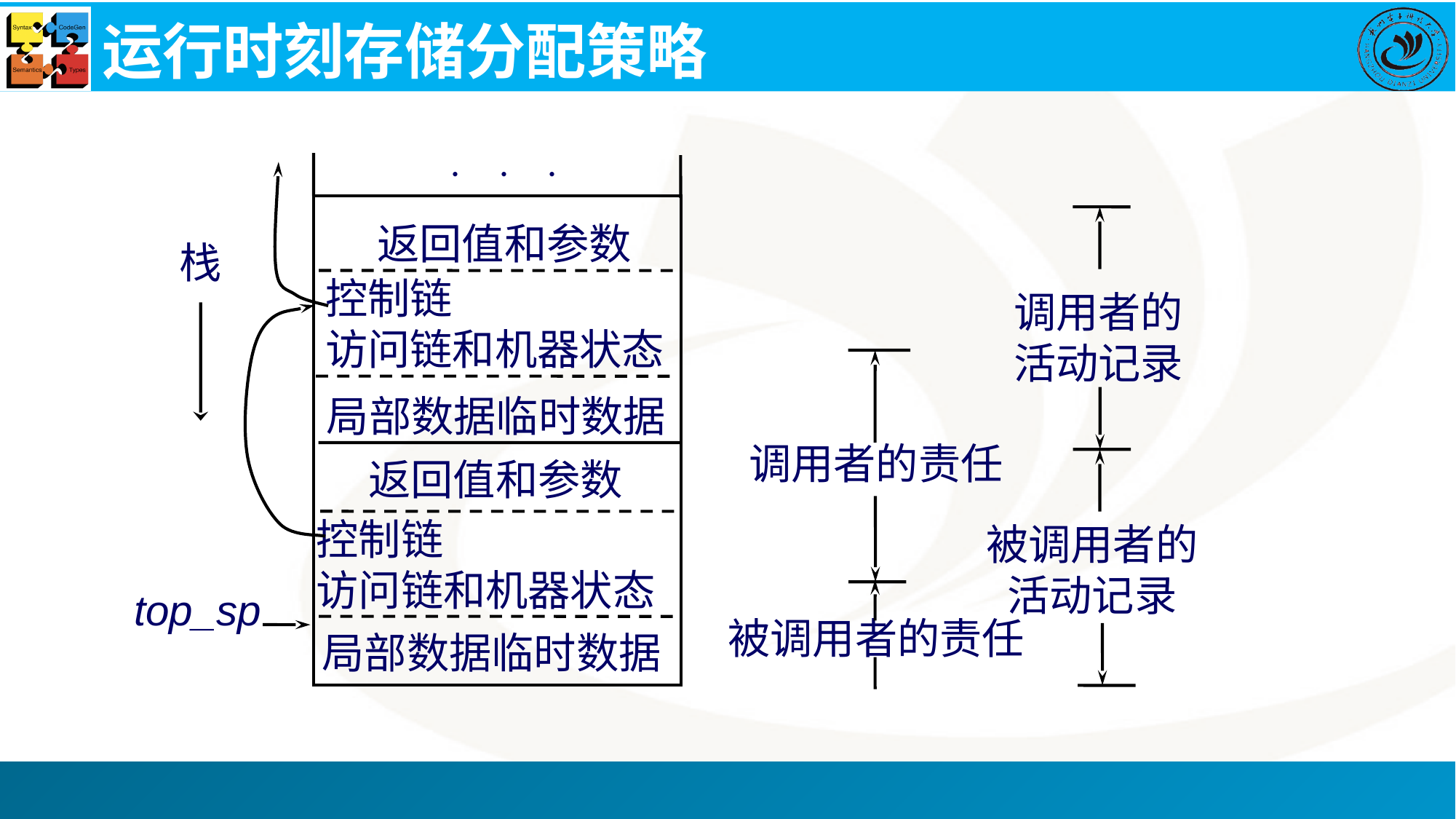

# 运行时刻存储分配策略
⋅  ⋅  ⋅

调用者的
活动记录

被调用者的活动记录

返回值和参数
栈
控制链
访问链和机器状态

调用者的责任

被调用者的责任

局部数据临时数据

返回值和参数
控制链
访问链和机器状态

top_sp
局部数据临时数据

37